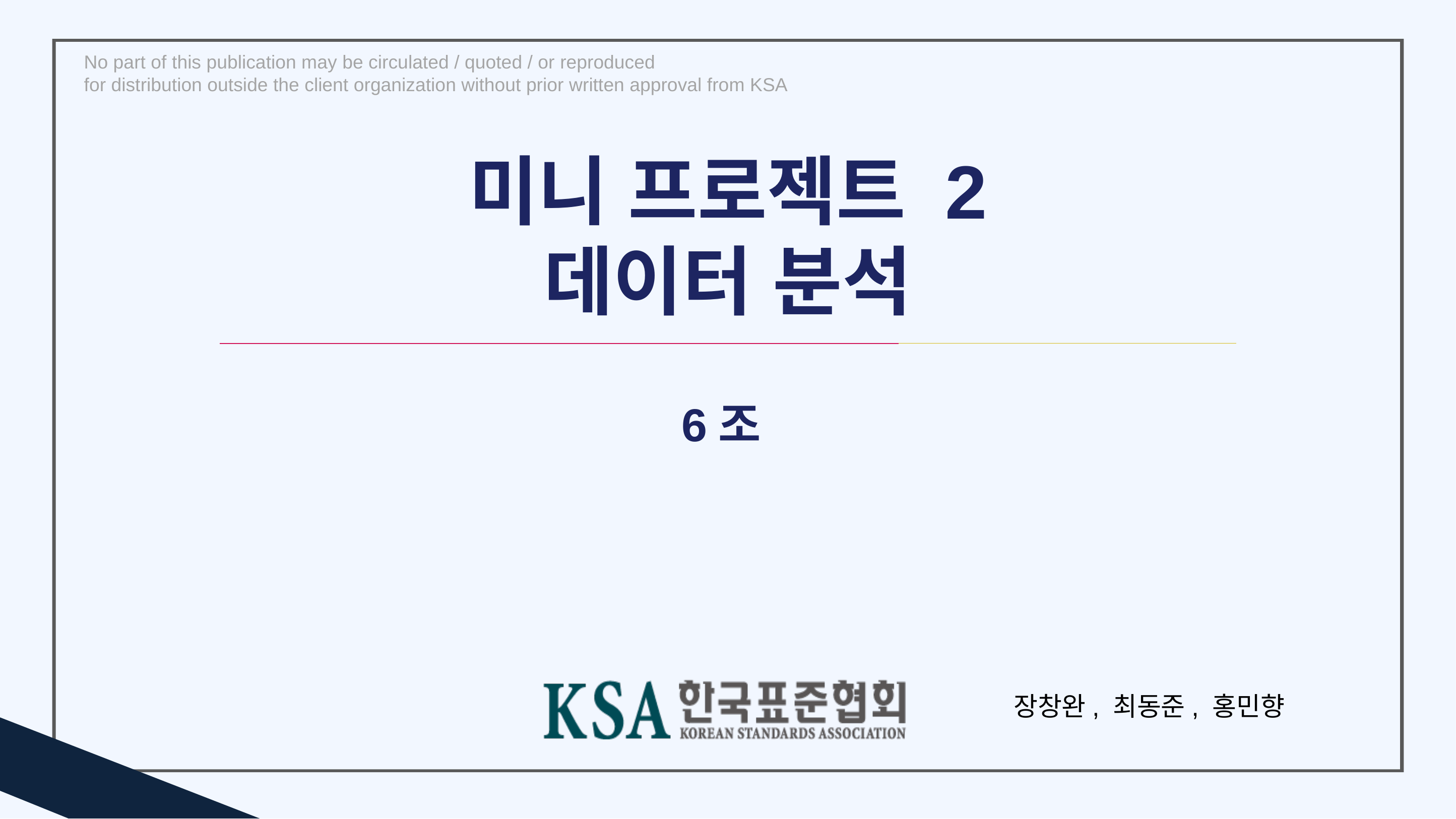

미니 프로젝트 2
데이터 분석
6조
장창완, 최동준, 홍민향